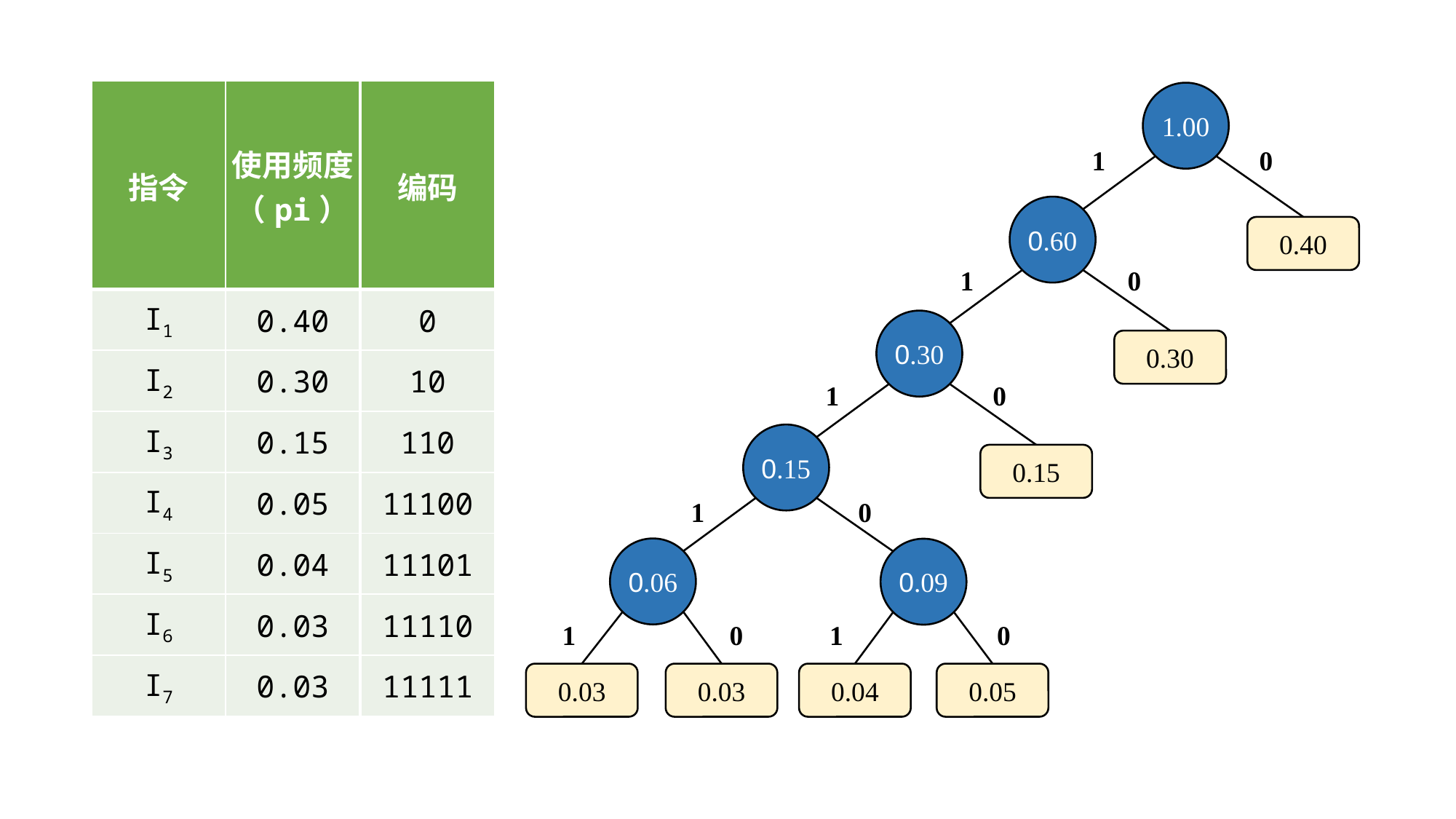

| 指令 | 使用频度 （pi） |
| --- | --- |
| I1 | 0.40 |
| I2 | 0.30 |
| I3 | 0.15 |
| I4 | 0.05 |
| I5 | 0.04 |
| I6 | 0.03 |
| I7 | 0.03 |
| 编码 |
| --- |
| 0 |
| 10 |
| 110 |
| 11100 |
| 11101 |
| 11110 |
| 11111 |
1.00
1
0
0.60
0.40
1
0
0.30
0.30
1
0
0.15
0.15
1
0
0.06
0.09
1
0
1
0
0.03
0.03
0.04
0.05